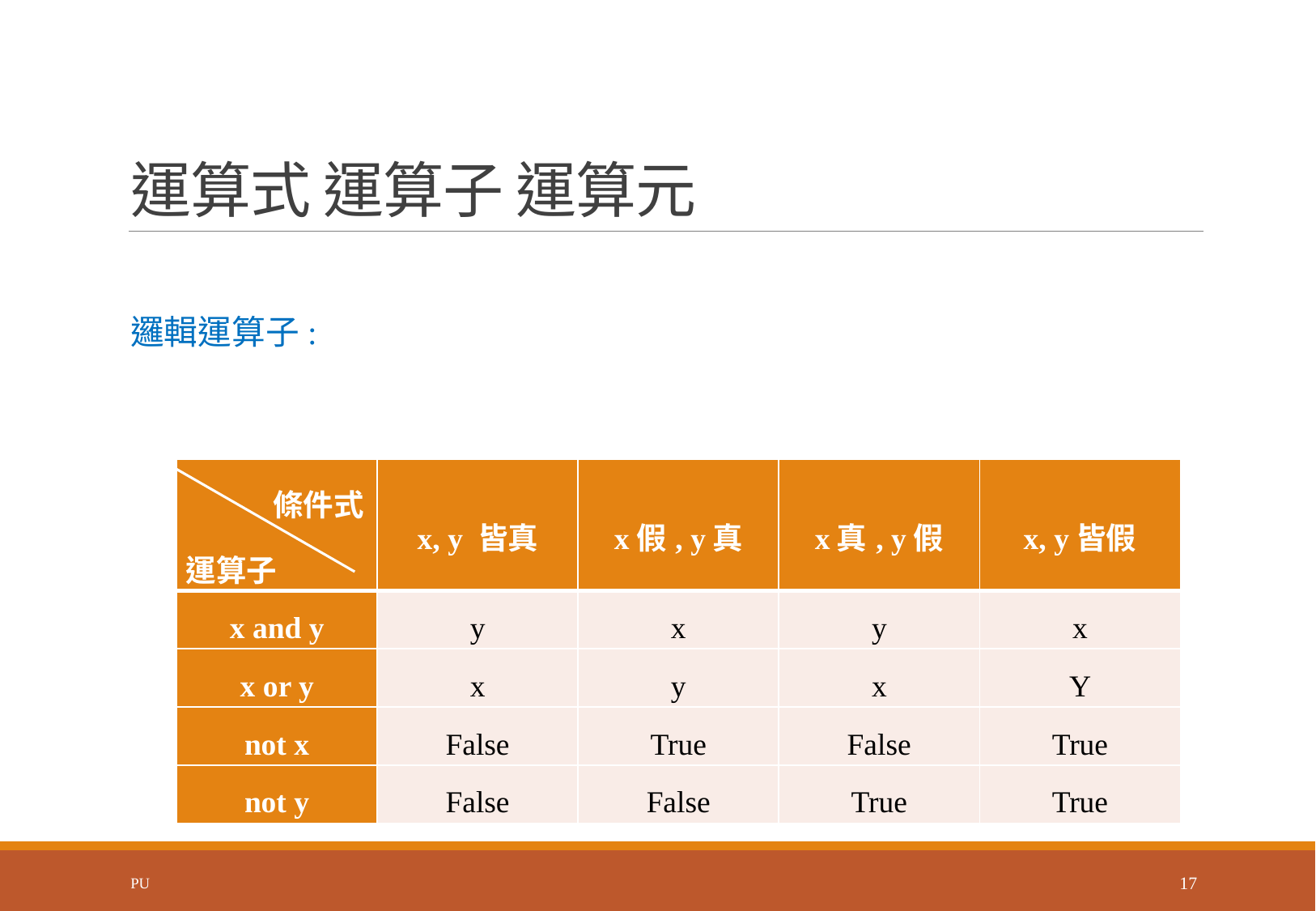

# 運算式 運算子 運算元

邏輯運算子:

| 條件式 運算子 | x, y 皆真 | x假, y真 | x真, y假 | x, y皆假 |
| --- | --- | --- | --- | --- |
| x and y | y | x | y | x |
| x or y | x | y | x | Y |
| not x | False | True | False | True |
| not y | False | False | True | True |
PU
17